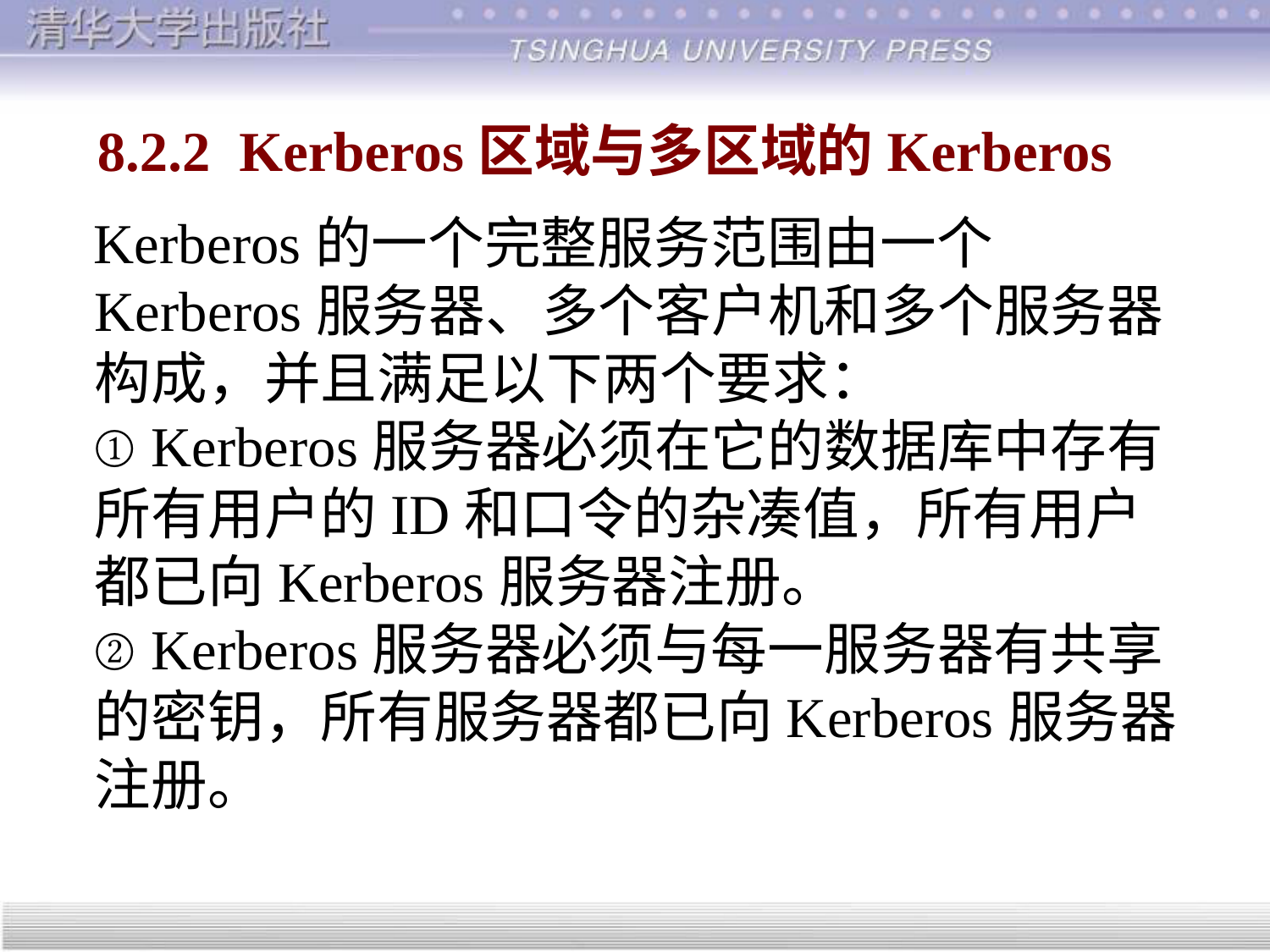

# 8.2.2  Kerberos区域与多区域的Kerberos
Kerberos的一个完整服务范围由一个Kerberos服务器、多个客户机和多个服务器构成，并且满足以下两个要求：
① Kerberos服务器必须在它的数据库中存有所有用户的ID和口令的杂凑值，所有用户都已向Kerberos服务器注册。
② Kerberos服务器必须与每一服务器有共享的密钥，所有服务器都已向Kerberos服务器注册。